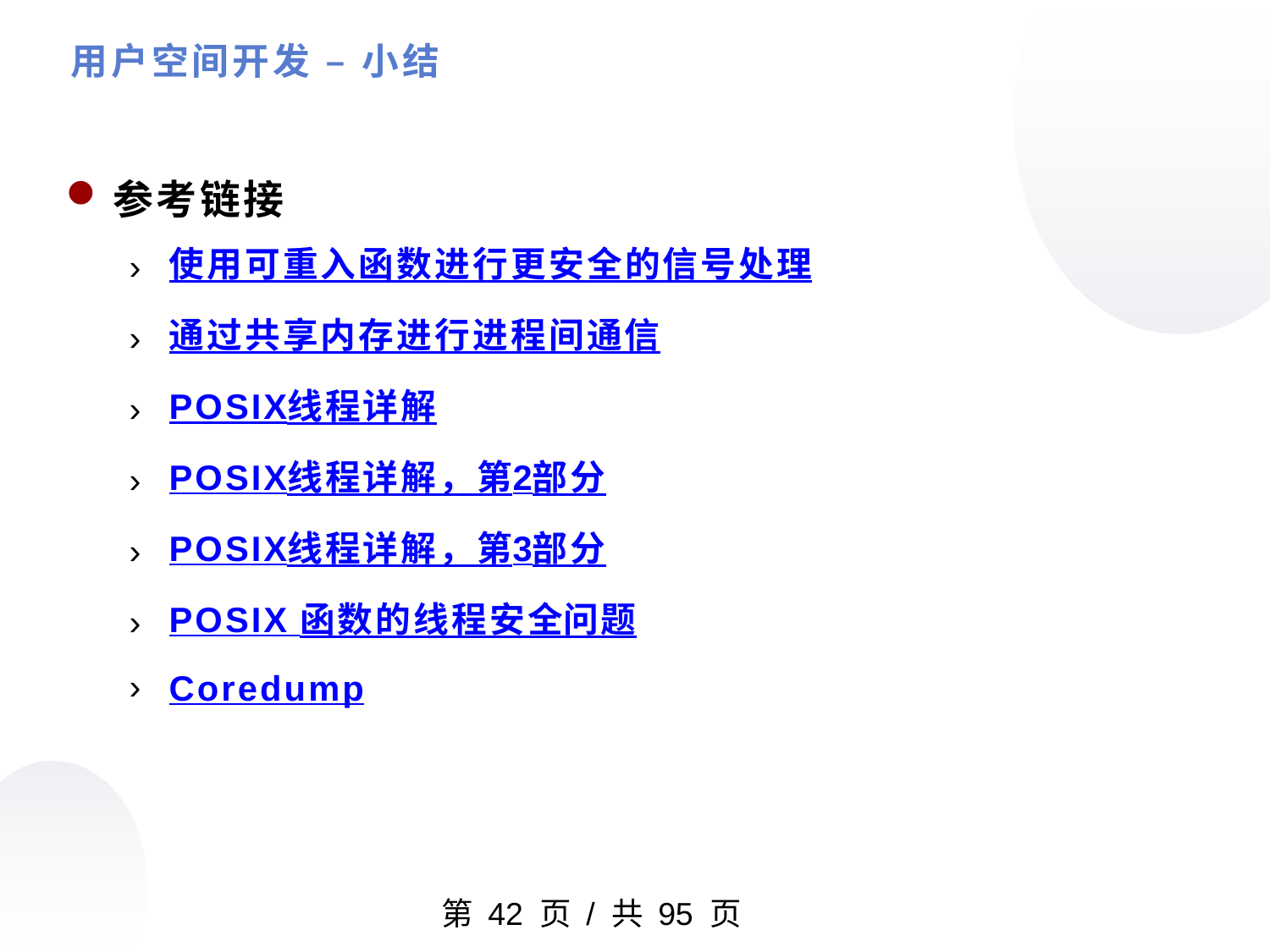

用户空间开发 – 小结

参考链接
使用可重入函数进行更安全的信号处理
通过共享内存进行进程间通信
POSIX线程详解
POSIX线程详解，第2部分
POSIX线程详解，第3部分
POSIX 函数的线程安全问题
Coredump

第 42 页 / 共 95 页